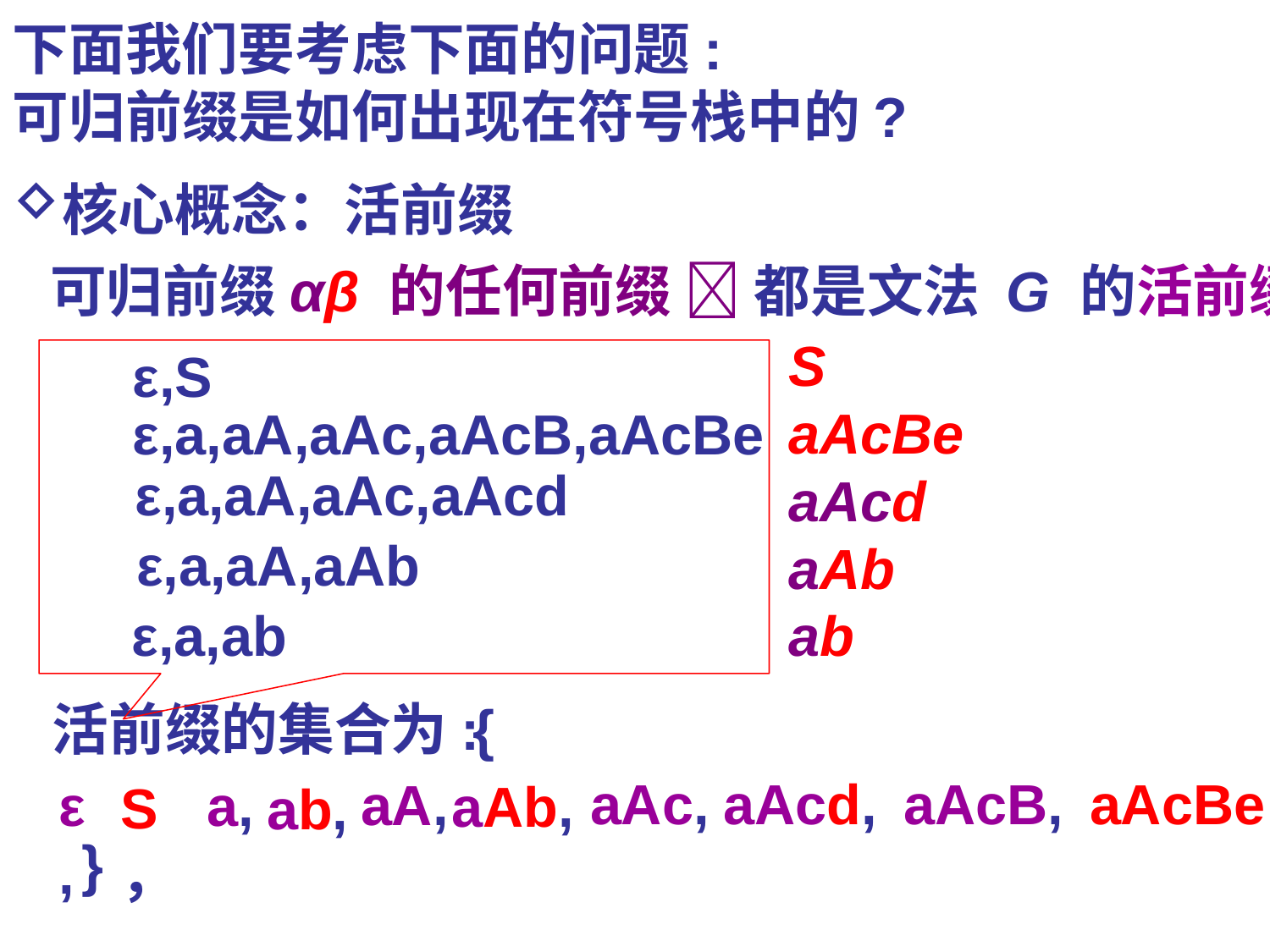

下面我们要考虑下面的问题:
可归前缀是如何出现在符号栈中的?
核心概念：活前缀
可归前缀αβ 的任何前缀 γ 都是文法 G 的活前缀.
S
aAcBe
aAcd
aAb
ab
ε,S

ε,a,aA,aAc,aAcB,aAcBe
ε,a,aA,aAc,aAcd
ε,a,aA,aAb
ε,a,ab
活前缀
                         {

}
的集合为:
aAcBe
aAcB,
aAcd,
aAc,
aA,
a,
ε,
aAb,
S，
ab,